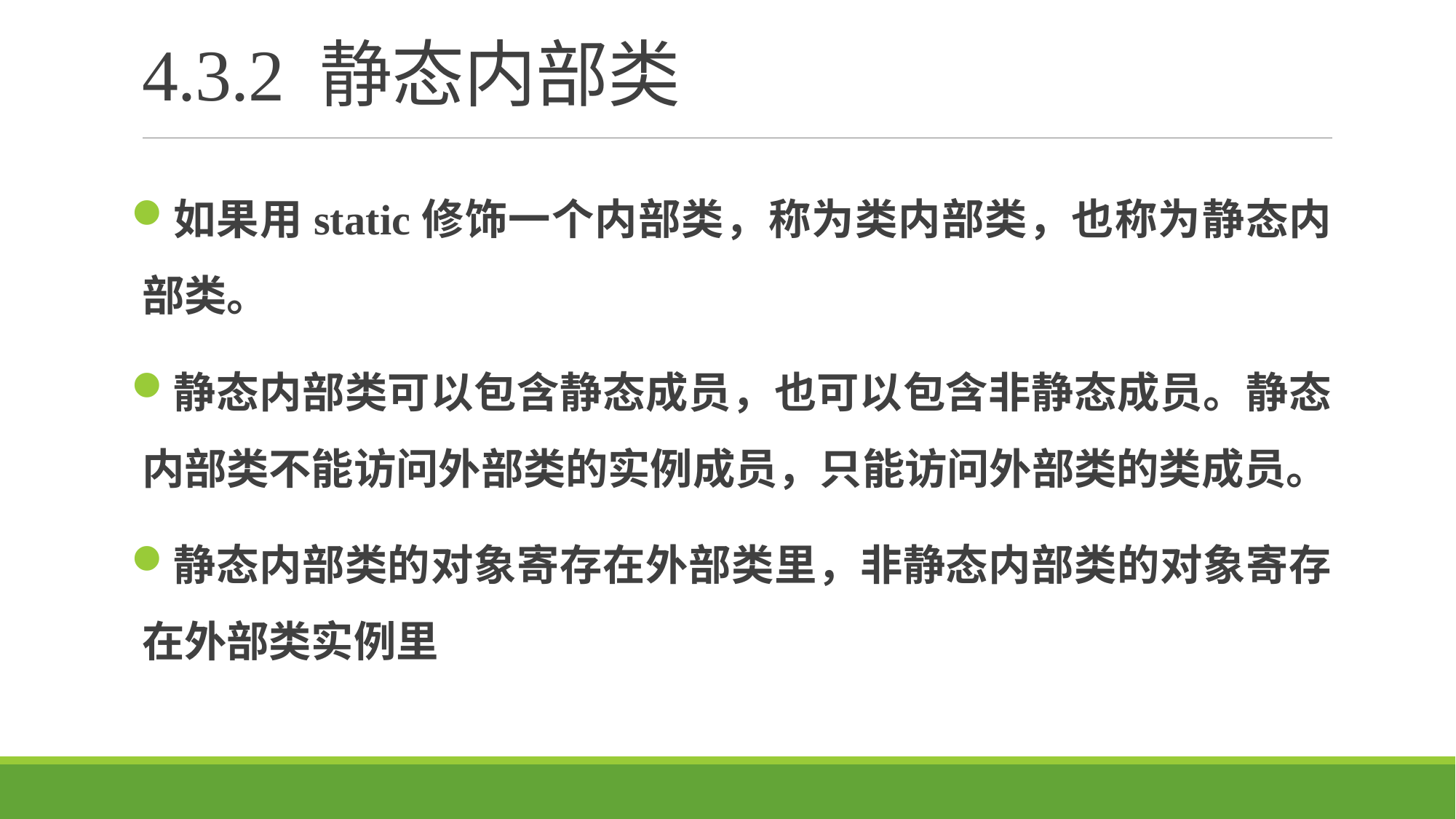

# 4.3.2 静态内部类
如果用static修饰一个内部类，称为类内部类，也称为静态内部类。
静态内部类可以包含静态成员，也可以包含非静态成员。静态内部类不能访问外部类的实例成员，只能访问外部类的类成员。
静态内部类的对象寄存在外部类里，非静态内部类的对象寄存在外部类实例里